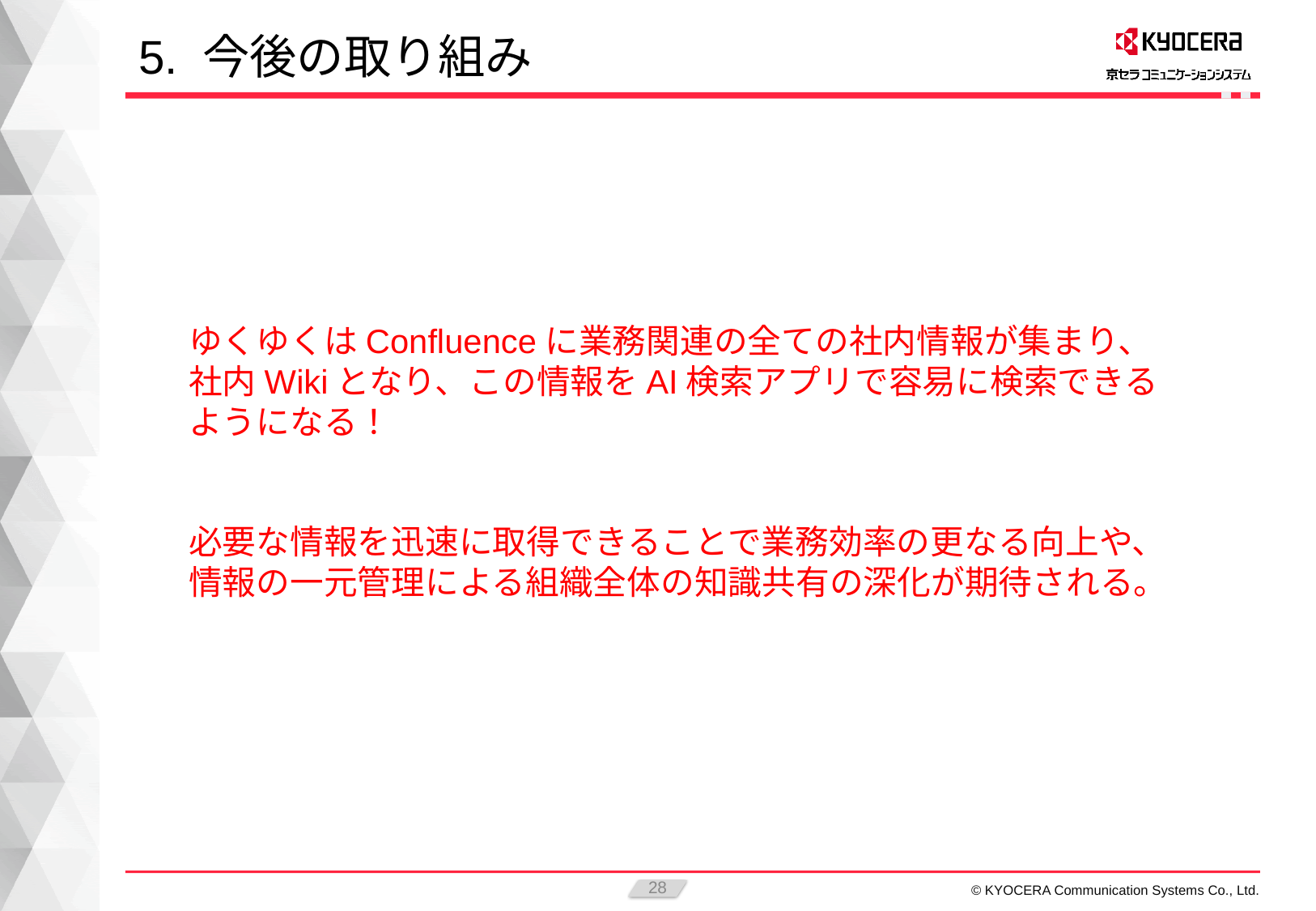

# 5. 今後の取り組み
ゆくゆくはConfluenceに業務関連の全ての社内情報が集まり、
社内Wikiとなり、この情報をAI検索アプリで容易に検索できるようになる！
必要な情報を迅速に取得できることで業務効率の更なる向上や、情報の一元管理による組織全体の知識共有の深化が期待される。
28